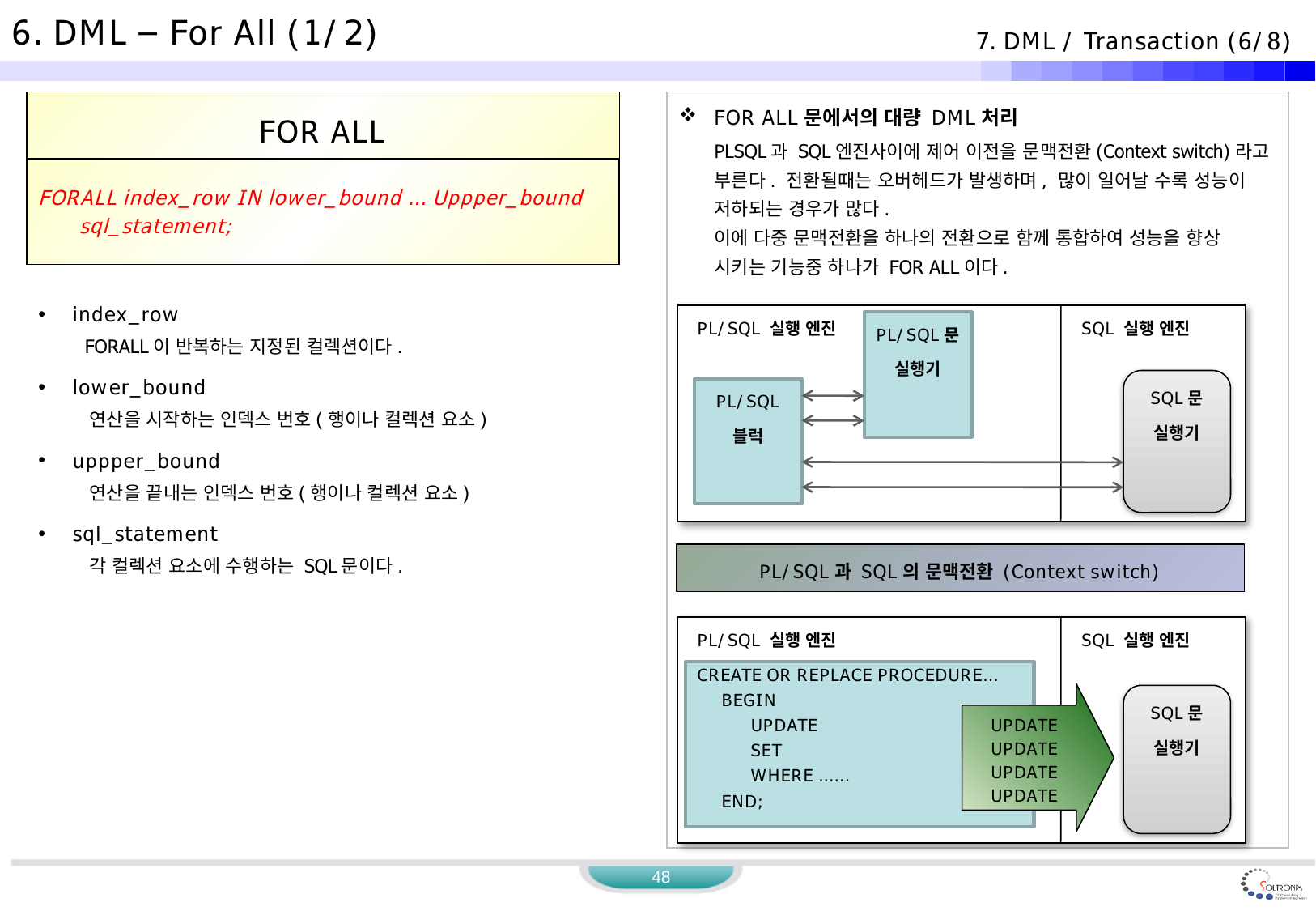

6. DML – For All (1/2)
7. DML / Transaction (6/8)
FOR ALL
FOR ALL문에서의 대량 DML처리
	PLSQL과 SQL엔진사이에 제어 이전을 문맥전환(Context switch)라고
부른다. 전환될때는 오버헤드가 발생하며, 많이 일어날 수록 성능이
저하되는 경우가 많다.
이에 다중 문맥전환을 하나의 전환으로 함께 통합하여 성능을 향상
시키는 기능중 하나가 FOR ALL이다.

FORALL index_row IN lower_bound ... Uppper_bound
       sql_statement;

 index_row
   FORALL이 반복하는 지정된 컬렉션이다.
 lower_bound
   연산을 시작하는 인덱스 번호(행이나 컬렉션 요소)
 uppper_bound
   연산을 끝내는 인덱스 번호(행이나 컬렉션 요소)
 sql_statement
   각 컬렉션 요소에 수행하는 SQL문이다.

PL/SQL 실행 엔진
SQL 실행 엔진
PL/SQL문
실행기
SQL문
실행기
PL/SQL
블럭
PL/SQL과 SQL의 문맥전환 (Context switch)

PL/SQL 실행 엔진
SQL 실행 엔진
CREATE OR REPLACE PROCEDURE...
     BEGIN
           UPDATE
           SET
           WHERE ......
     END;
UPDATE
UPDATE
UPDATE
UPDATE
SQL문
실행기